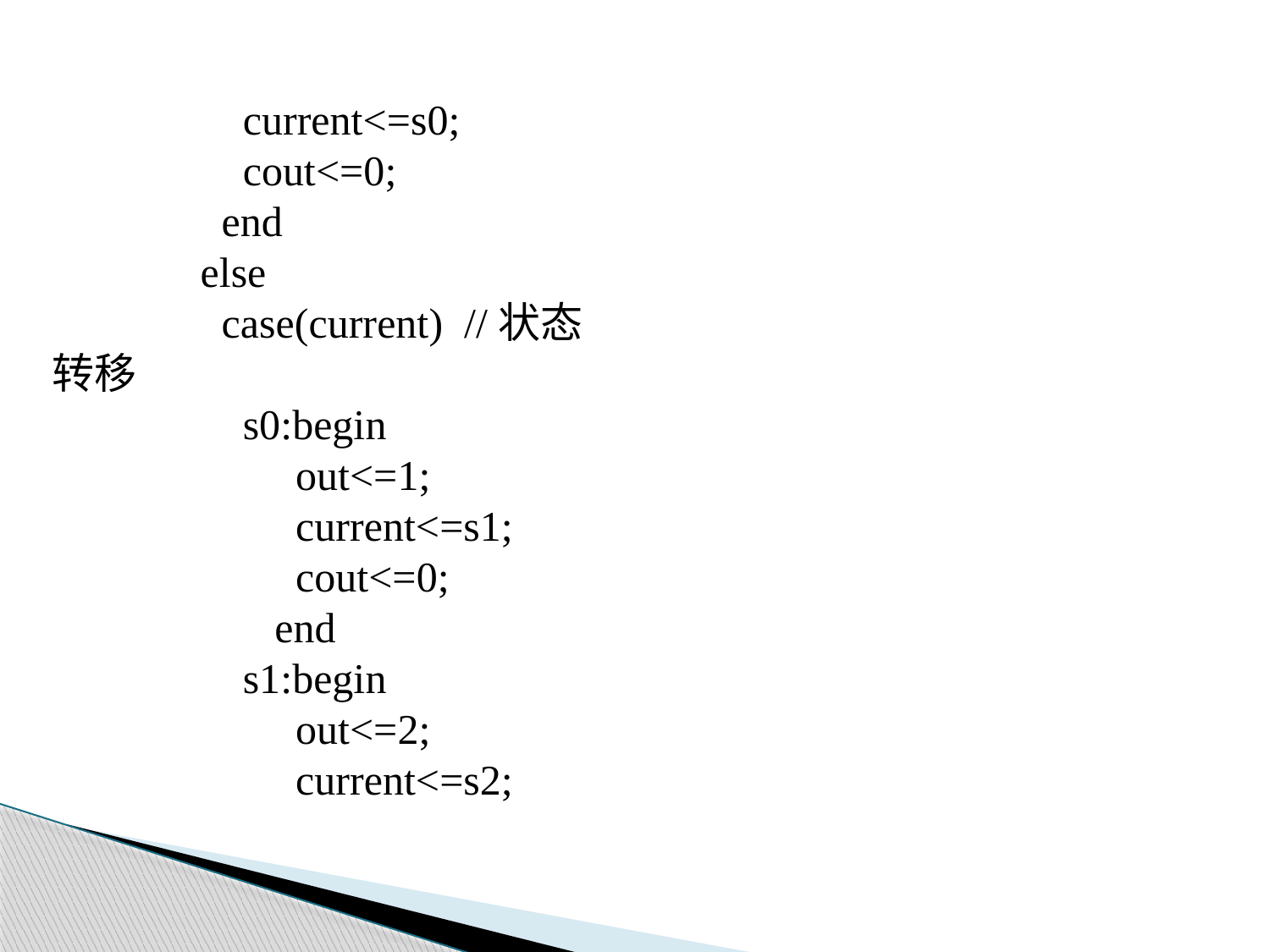

current<=s0;
          cout<=0;
        end
      else
        case(current)  //状态转移
          s0:begin
               out<=1;
               current<=s1;
               cout<=0;
             end
          s1:begin
               out<=2;
               current<=s2;